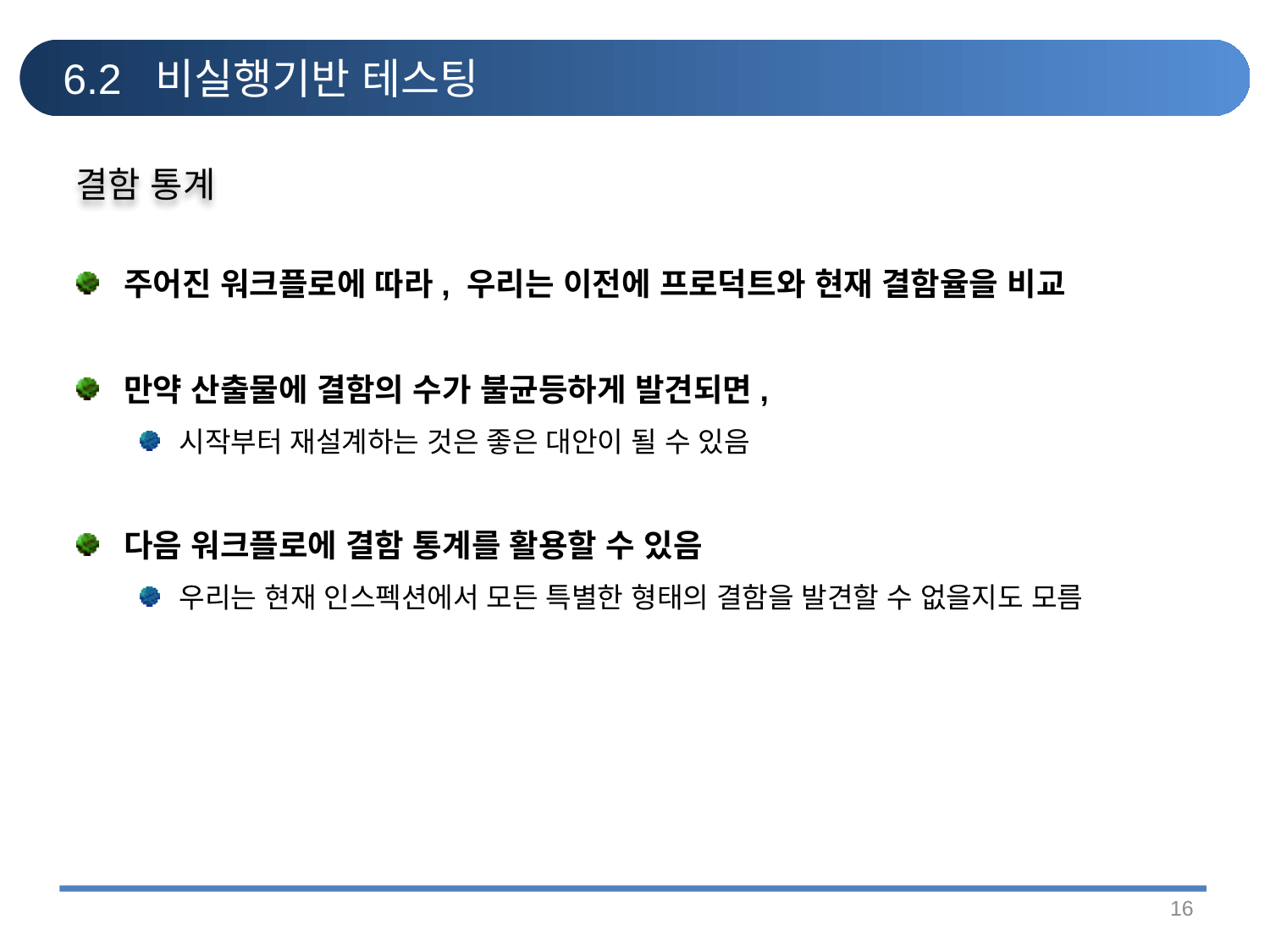

# 6.2  비실행기반 테스팅
결함 통계
주어진 워크플로에 따라, 우리는 이전에 프로덕트와 현재 결함율을 비교

만약 산출물에 결함의 수가 불균등하게 발견되면,
시작부터 재설계하는 것은 좋은 대안이 될 수 있음

다음 워크플로에 결함 통계를 활용할 수 있음
우리는 현재 인스펙션에서 모든 특별한 형태의 결함을 발견할 수 없을지도 모름
16